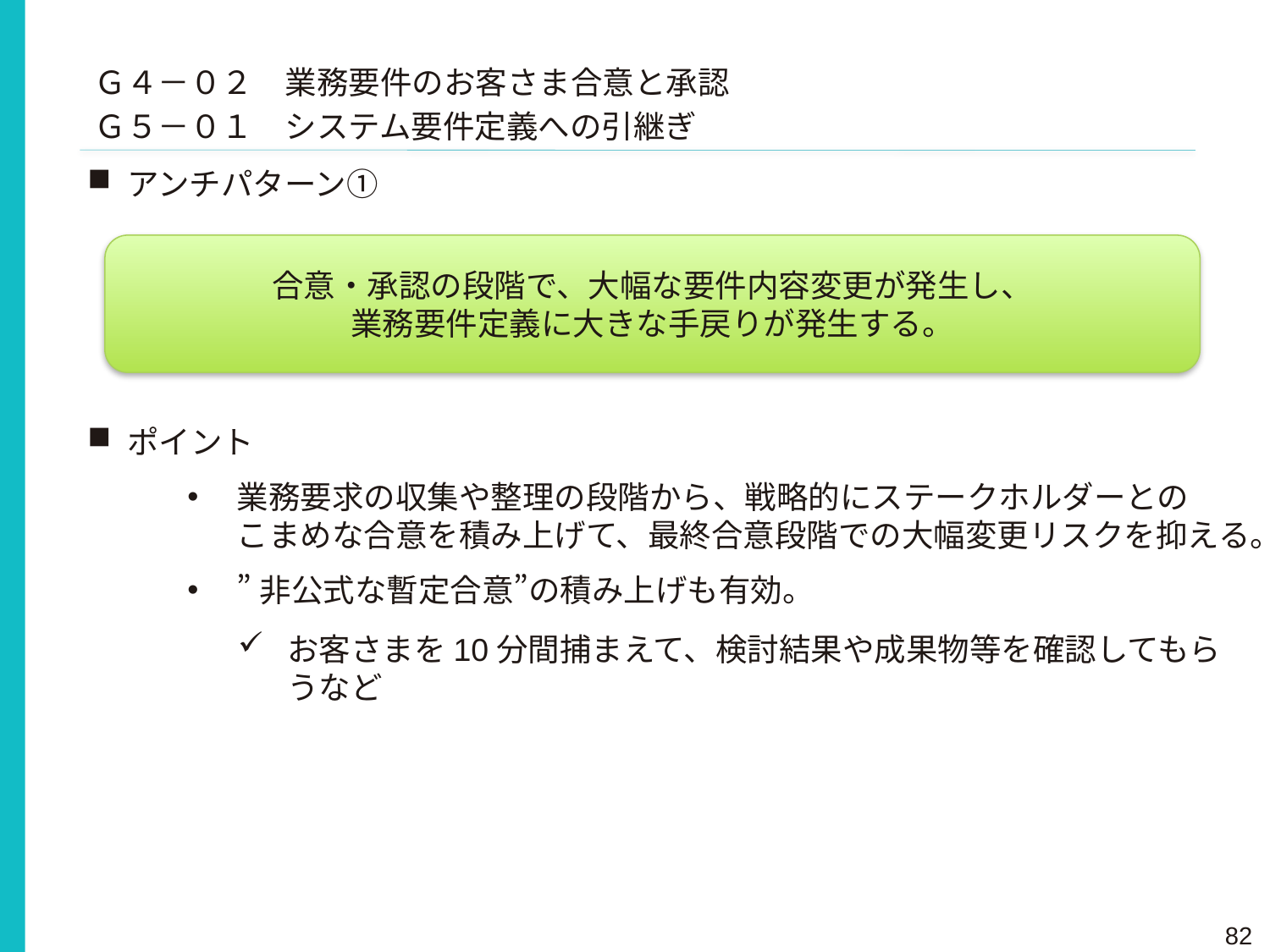

Ｇ４－０２　業務要件のお客さま合意と承認
Ｇ５－０１　システム要件定義への引継ぎ
アンチパターン①

合意・承認の段階で、大幅な要件内容変更が発生し、
業務要件定義に大きな手戻りが発生する。
ポイント

業務要求の収集や整理の段階から、戦略的にステークホルダーとの
こまめな合意を積み上げて、最終合意段階での大幅変更リスクを抑える。

”非公式な暫定合意”の積み上げも有効。

お客さまを10分間捕まえて、検討結果や成果物等を確認してもらうなど

82